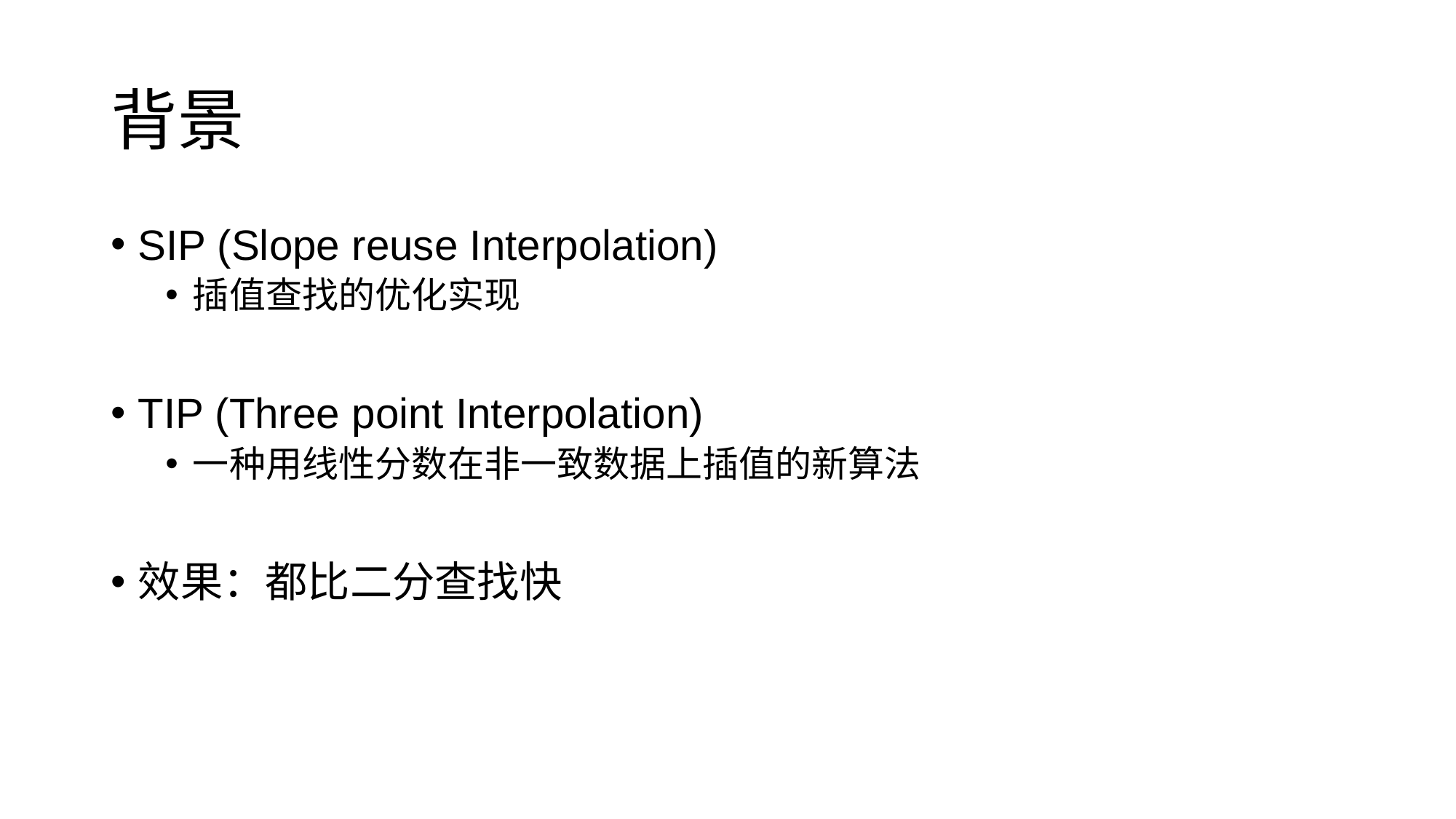

# 背景
SIP (Slope reuse Interpolation)
插值查找的优化实现

TIP (Three point Interpolation)
一种用线性分数在非一致数据上插值的新算法

效果：都比二分查找快